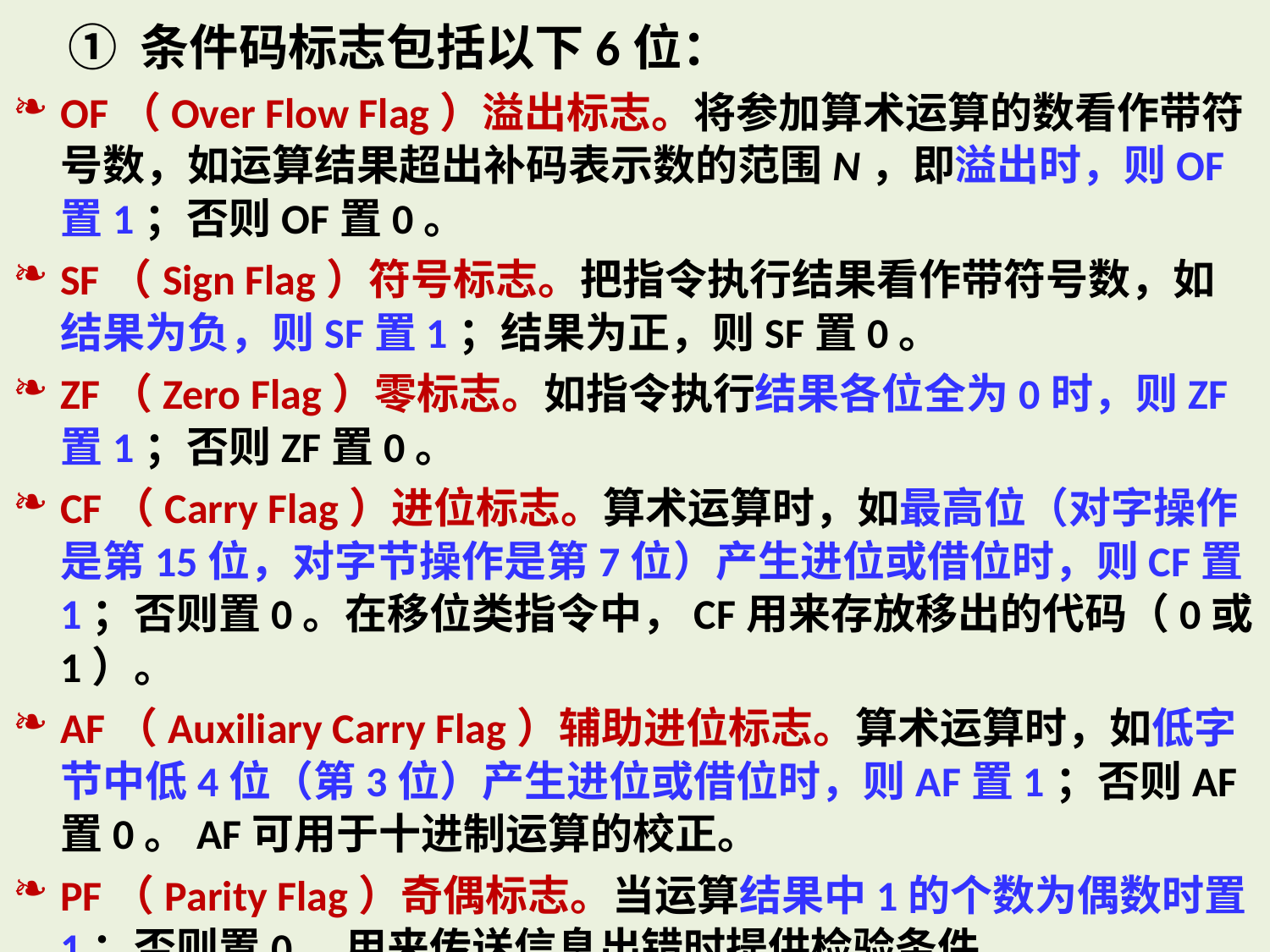

① 条件码标志包括以下6位：
OF（Over Flow Flag）溢出标志。将参加算术运算的数看作带符号数，如运算结果超出补码表示数的范围N，即溢出时，则OF置1；否则OF置0。
SF（Sign Flag）符号标志。把指令执行结果看作带符号数，如结果为负，则SF置1；结果为正，则SF置0。
ZF（Zero Flag）零标志。如指令执行结果各位全为0时，则ZF置1；否则ZF置0。
CF（Carry Flag）进位标志。算术运算时，如最高位（对字操作是第15位，对字节操作是第7位）产生进位或借位时，则CF置1；否则置0。在移位类指令中，CF用来存放移出的代码（0或1）。
AF（Auxiliary Carry Flag）辅助进位标志。算术运算时，如低字节中低4位（第3位）产生进位或借位时，则AF置1；否则AF置0。AF可用于十进制运算的校正。
PF（Parity Flag）奇偶标志。当运算结果中1的个数为偶数时置1；否则置0。用来传送信息出错时提供检验条件。
32